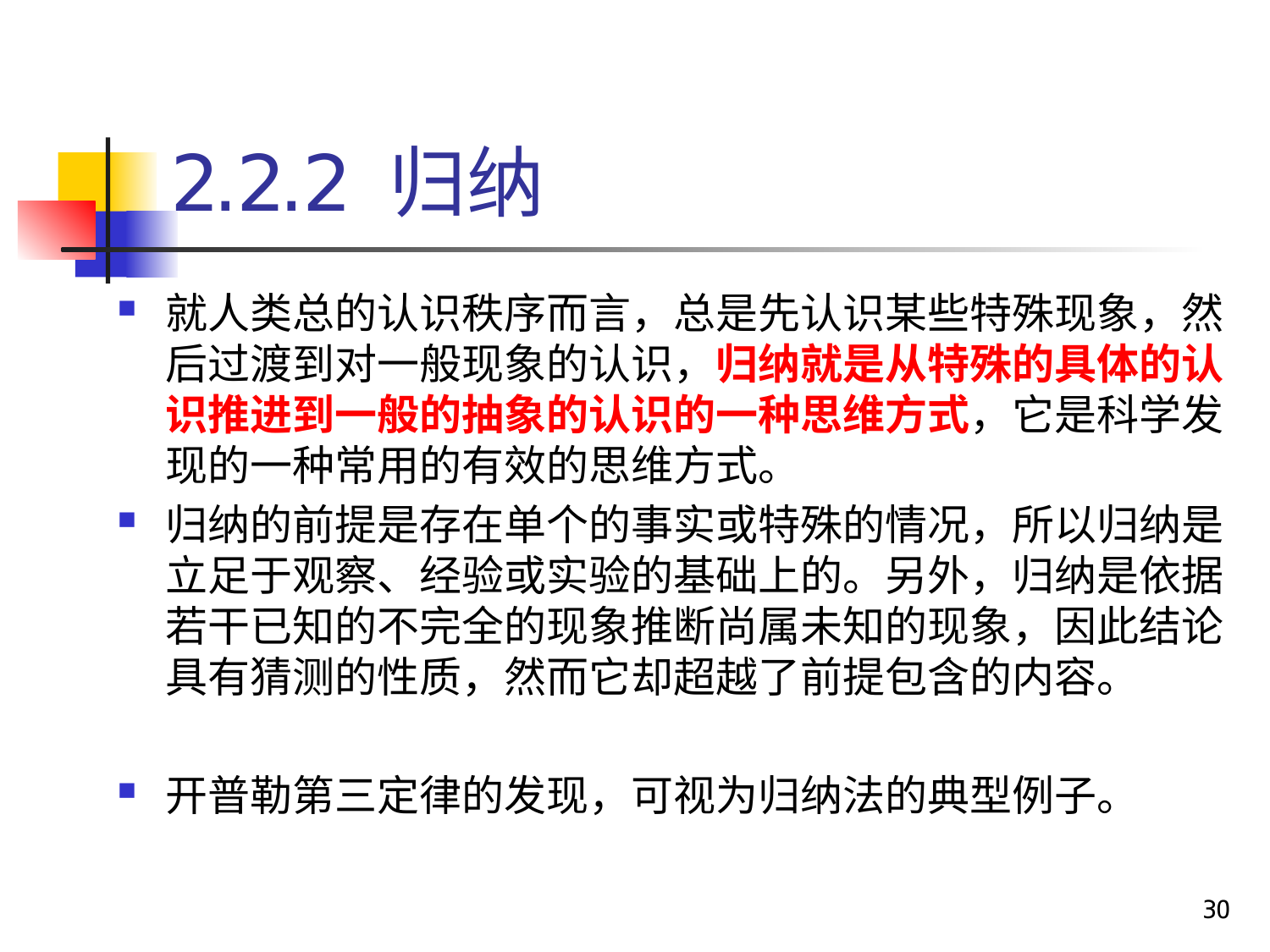

# 2.2.2 归纳
就人类总的认识秩序而言，总是先认识某些特殊现象，然后过渡到对一般现象的认识，归纳就是从特殊的具体的认识推进到一般的抽象的认识的一种思维方式，它是科学发现的一种常用的有效的思维方式。
归纳的前提是存在单个的事实或特殊的情况，所以归纳是立足于观察、经验或实验的基础上的。另外，归纳是依据若干已知的不完全的现象推断尚属未知的现象，因此结论具有猜测的性质，然而它却超越了前提包含的内容。

开普勒第三定律的发现，可视为归纳法的典型例子。
30